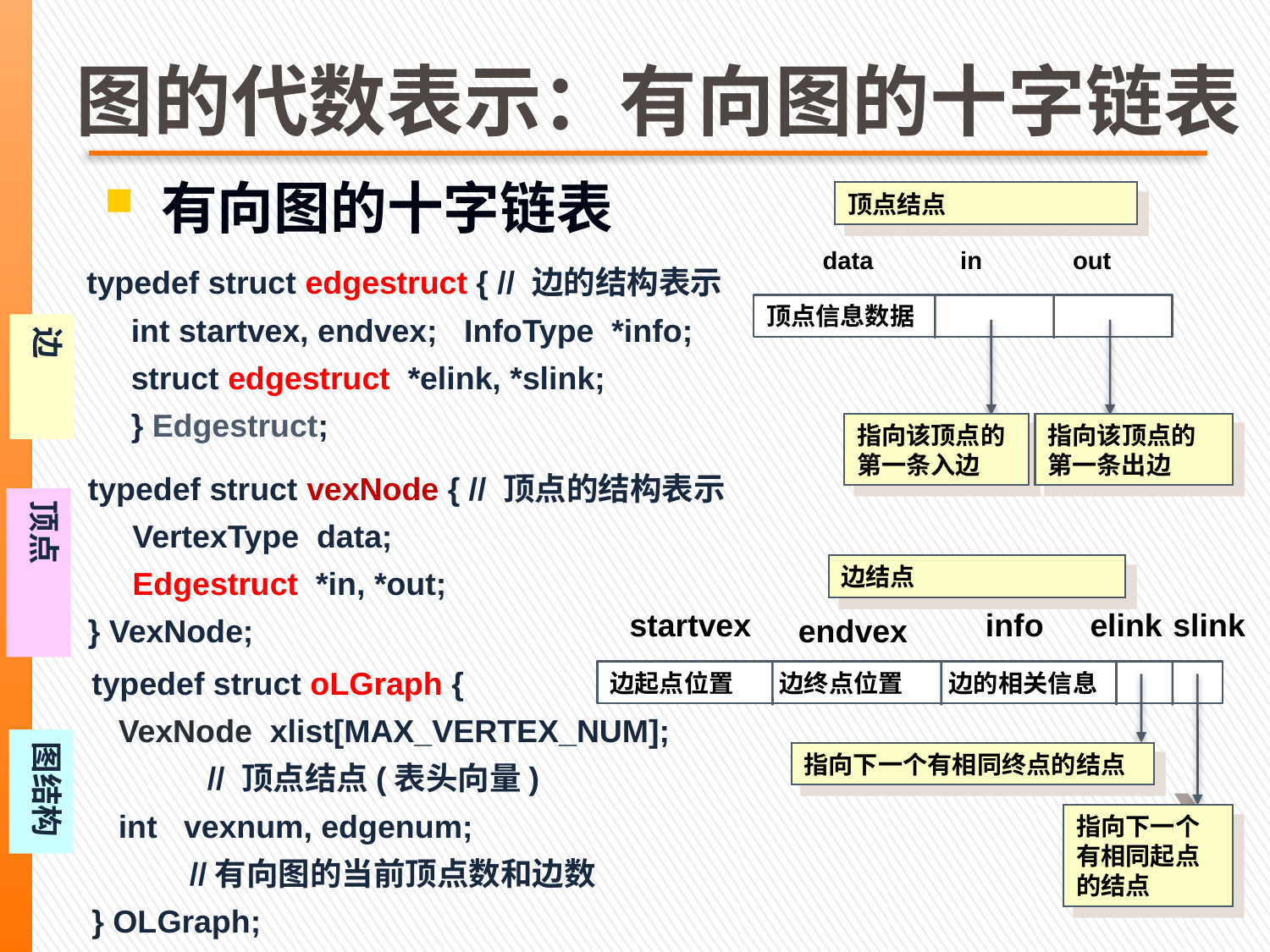

图的代数表示：有向图的十字链表
 有向图的十字链表
顶点结点
data
in
out
顶点信息数据

指向该顶点的第一条入边
指向该顶点的第一条出边
typedef struct edgestruct { // 边的结构表示
     int startvex, endvex;   InfoType  *info;
     struct edgestruct  *elink, *slink;
     } Edgestruct;
边
typedef struct vexNode { // 顶点的结构表示
     VertexType  data;
     Edgestruct  *in, *out;
} VexNode;
顶点
边结点
startvex
info
elink
slink
endvex
边起点位置        边终点位置        边的相关信息

指向下一个有相同终点的结点
指向下一个有相同起点的结点
typedef struct oLGraph {
   VexNode  xlist[MAX_VERTEX_NUM];
             // 顶点结点(表头向量)
   int   vexnum, edgenum;
           //有向图的当前顶点数和边数
} OLGraph;
图结构